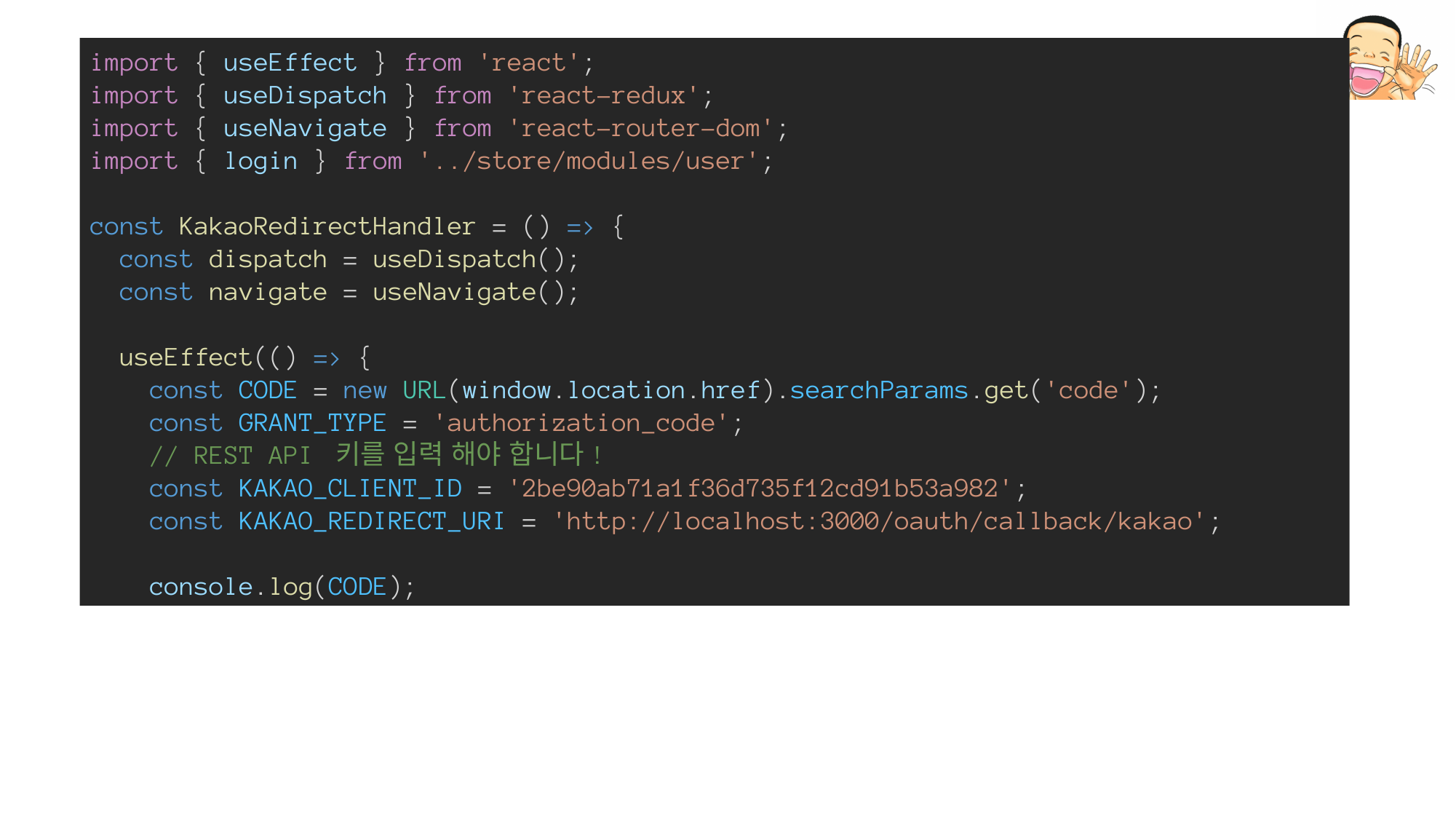

import { useEffect } from 'react';
import { useDispatch } from 'react-redux';
import { useNavigate } from 'react-router-dom';
import { login } from '../store/modules/user';
const KakaoRedirectHandler = () => {
  const dispatch = useDispatch();
  const navigate = useNavigate();
  useEffect(() => {
    const CODE = new URL(window.location.href).searchParams.get('code');
    const GRANT_TYPE = 'authorization_code';
    // REST API 키를 입력 해야 합니다!
    const KAKAO_CLIENT_ID = '2be90ab71a1f36d735f12cd91b53a982';
    const KAKAO_REDIRECT_URI = 'http://localhost:3000/oauth/callback/kakao';
    console.log(CODE);